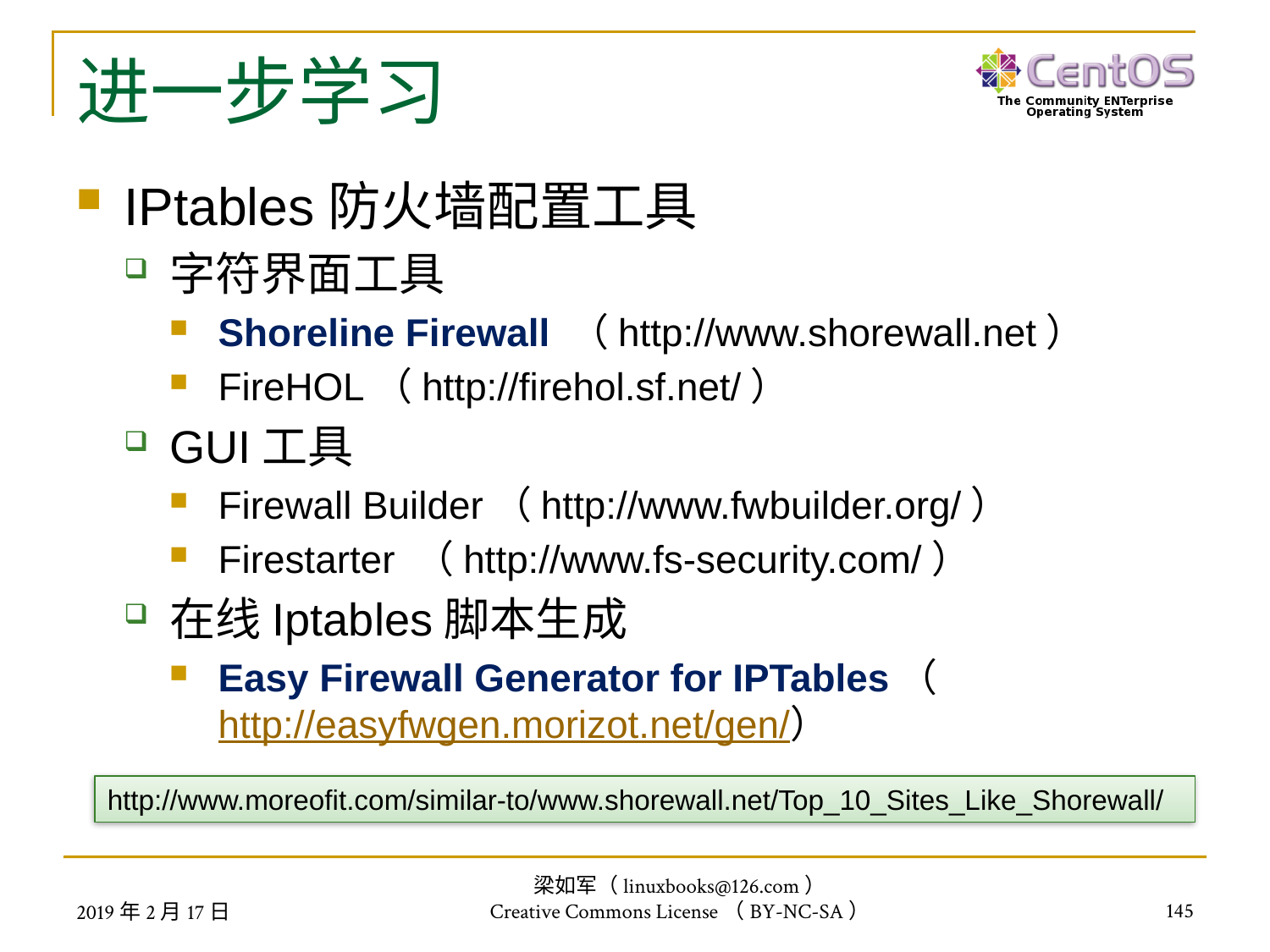

# 进一步学习
IPtables防火墙配置工具
字符界面工具
Shoreline Firewall （http://www.shorewall.net）
FireHOL（http://firehol.sf.net/）
GUI工具
Firewall Builder（http://www.fwbuilder.org/）
Firestarter （http://www.fs-security.com/）
在线Iptables脚本生成
Easy Firewall Generator for IPTables（http://easyfwgen.morizot.net/gen/）
http://www.moreofit.com/similar-to/www.shorewall.net/Top_10_Sites_Like_Shorewall/
梁如军（linuxbooks@126.com）
Creative Commons License（BY-NC-SA）
2019年2月17日
145